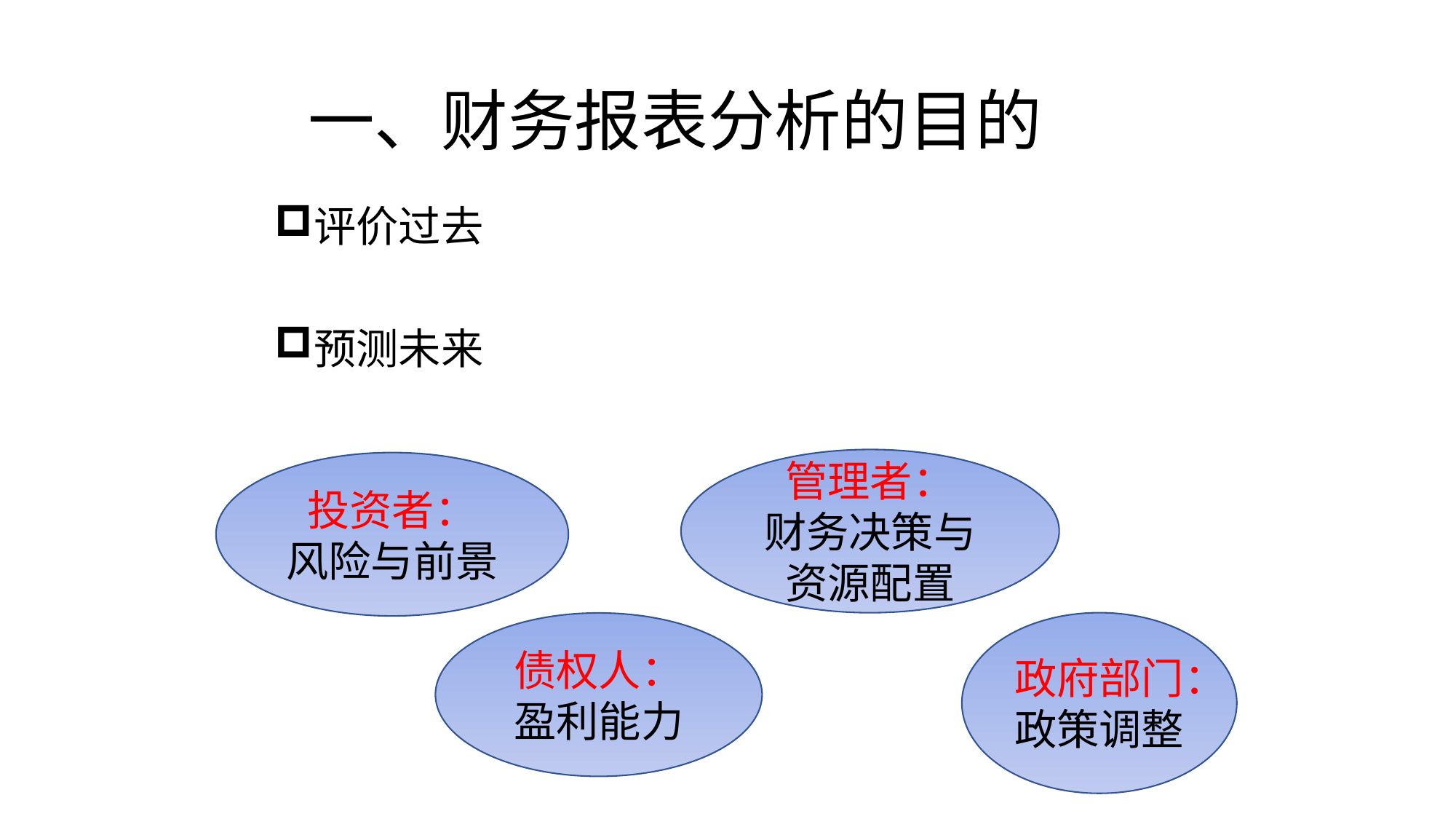

# 一、财务报表分析的目的
评价过去

预测未来
管理者：
财务决策与资源配置
投资者：
风险与前景
政府部门：
政策调整
债权人：
盈利能力